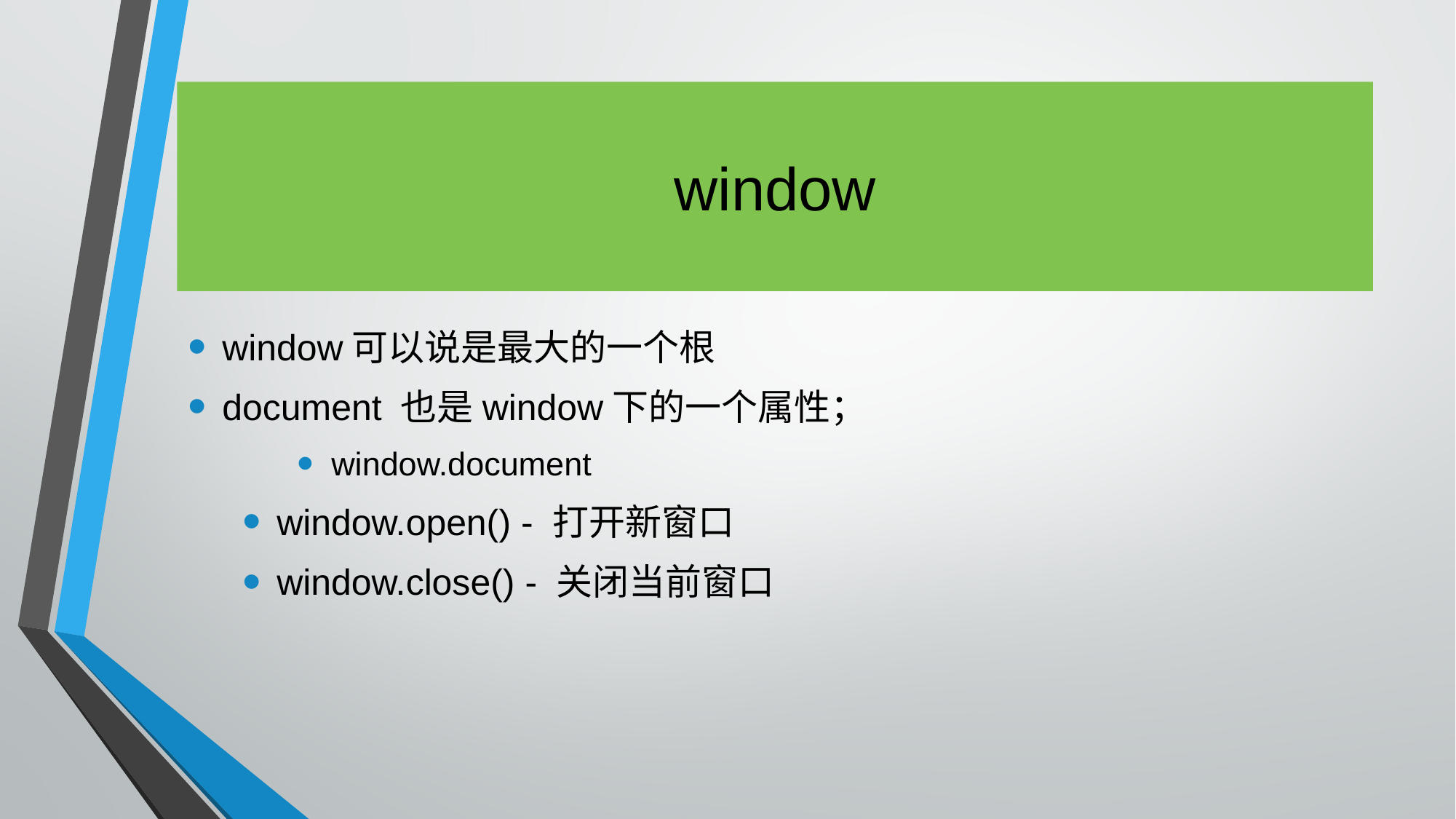

# window
window可以说是最大的一个根
document 也是window下的一个属性；
window.document
window.open() - 打开新窗口
window.close() - 关闭当前窗口